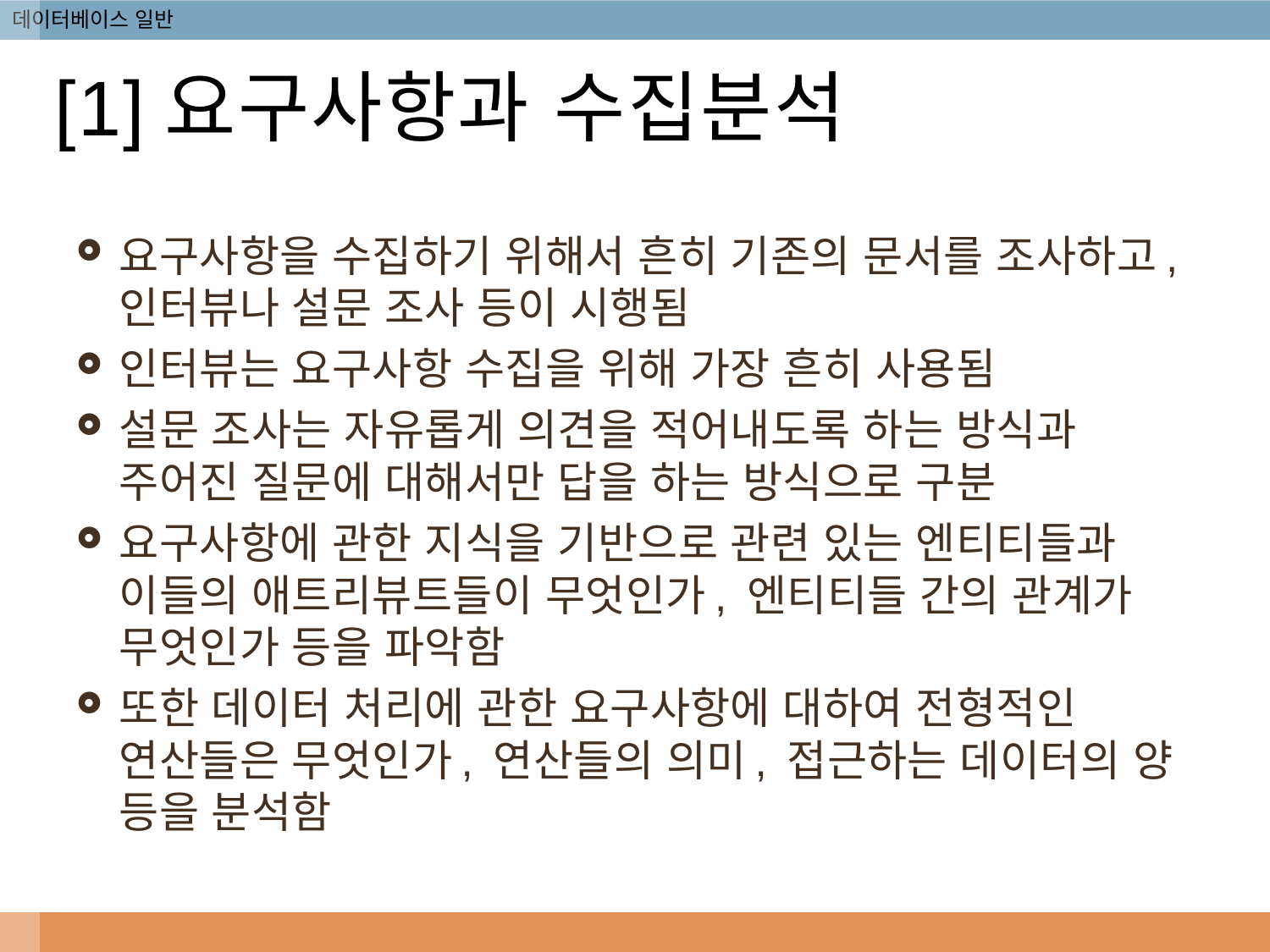

# [1]요구사항과 수집분석
요구사항을 수집하기 위해서 흔히 기존의 문서를 조사하고, 인터뷰나 설문 조사 등이 시행됨
인터뷰는 요구사항 수집을 위해 가장 흔히 사용됨
설문 조사는 자유롭게 의견을 적어내도록 하는 방식과 주어진 질문에 대해서만 답을 하는 방식으로 구분
요구사항에 관한 지식을 기반으로 관련 있는 엔티티들과 이들의 애트리뷰트들이 무엇인가, 엔티티들 간의 관계가 무엇인가 등을 파악함
또한 데이터 처리에 관한 요구사항에 대하여 전형적인 연산들은 무엇인가, 연산들의 의미, 접근하는 데이터의 양 등을 분석함